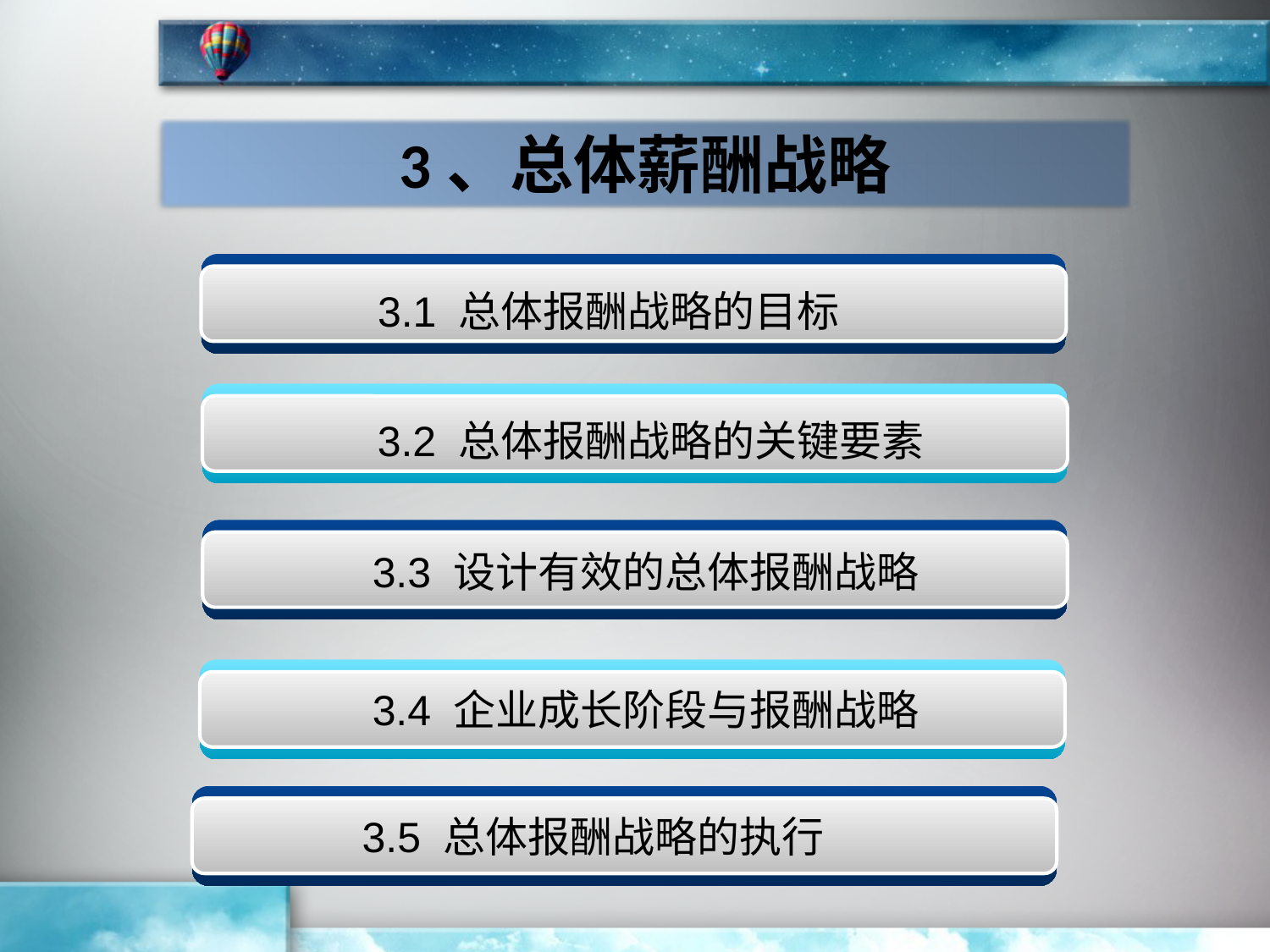

3、总体薪酬战略

3.1 总体报酬战略的目标

3.2 总体报酬战略的关键要素

3.3 设计有效的总体报酬战略

3.4 企业成长阶段与报酬战略

3.5 总体报酬战略的执行